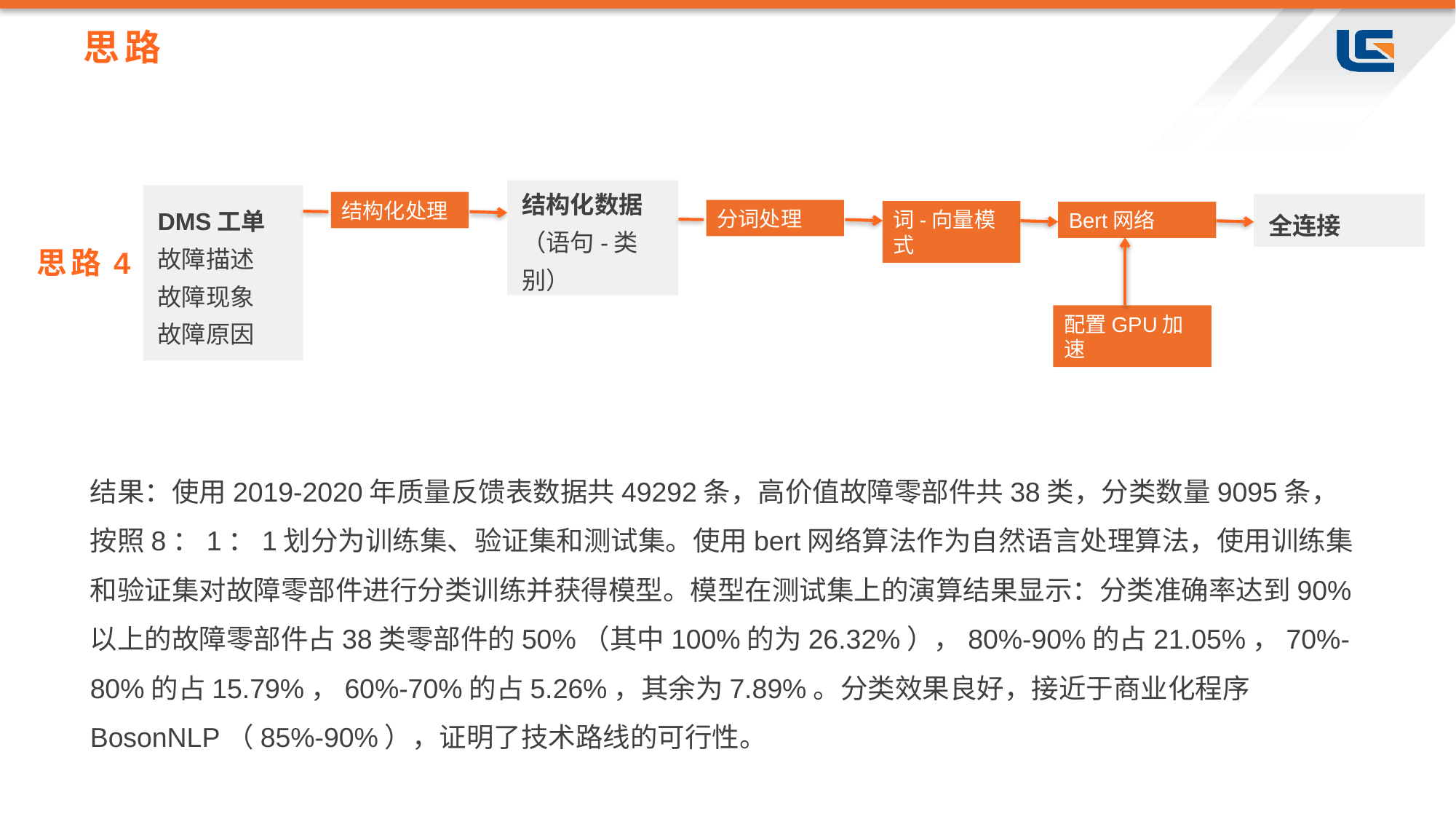

# 思路
结构化数据（语句-类别）
DMS工单
故障描述
故障现象
故障原因
结构化处理
全连接
分词处理
词-向量模式
Bert网络
思路4
配置GPU加速
结果：使用2019-2020年质量反馈表数据共49292条，高价值故障零部件共38类，分类数量9095条，按照8：1：1划分为训练集、验证集和测试集。使用bert网络算法作为自然语言处理算法，使用训练集和验证集对故障零部件进行分类训练并获得模型。模型在测试集上的演算结果显示：分类准确率达到90%以上的故障零部件占38类零部件的50%（其中100%的为26.32%），80%-90%的占21.05%，70%-80%的占15.79%，60%-70%的占5.26%，其余为7.89%。分类效果良好，接近于商业化程序BosonNLP（85%-90%），证明了技术路线的可行性。
5